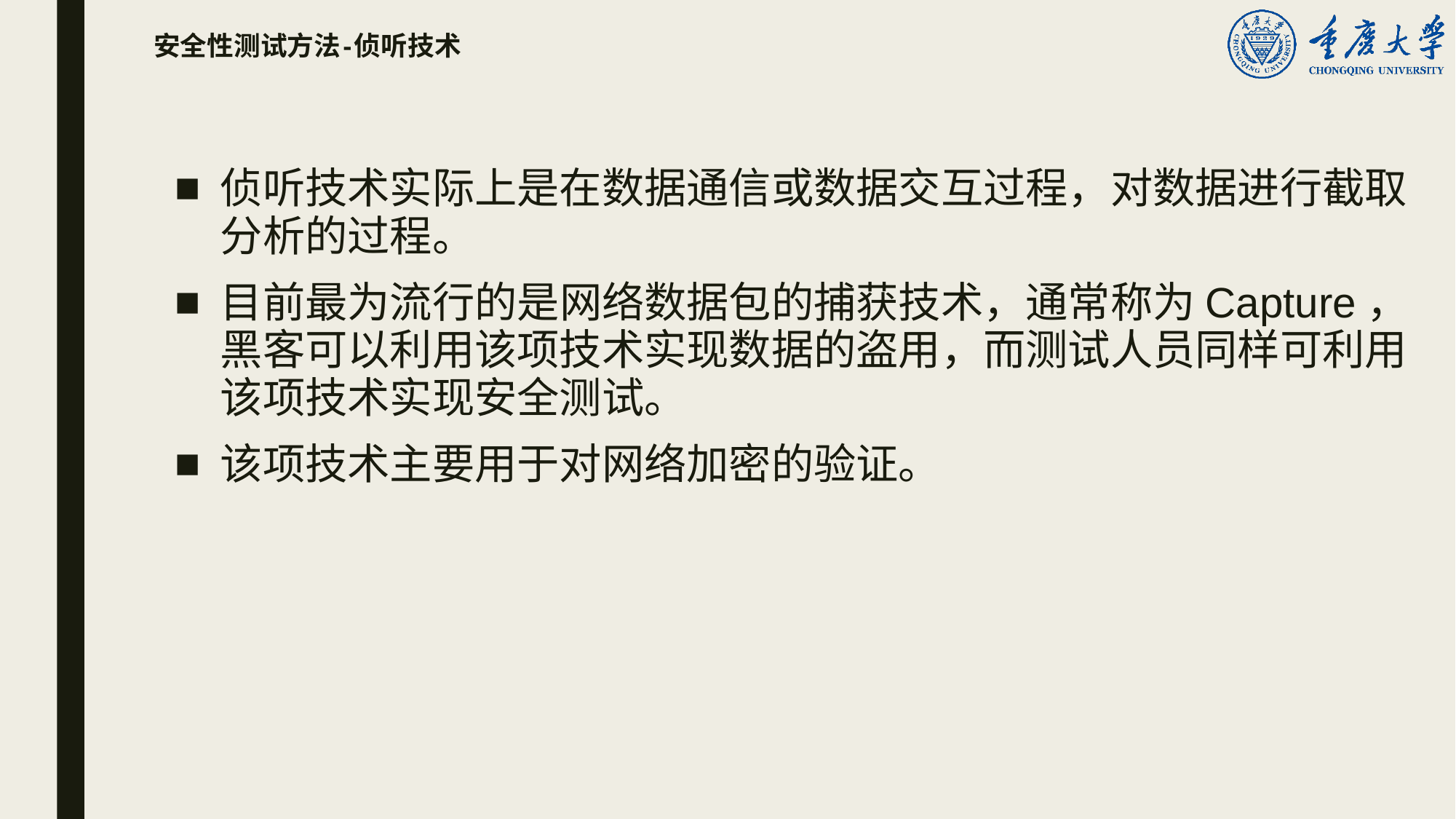

# 安全性测试方法-侦听技术
侦听技术实际上是在数据通信或数据交互过程，对数据进行截取分析的过程。
目前最为流行的是网络数据包的捕获技术，通常称为Capture，黑客可以利用该项技术实现数据的盗用，而测试人员同样可利用该项技术实现安全测试。
该项技术主要用于对网络加密的验证。